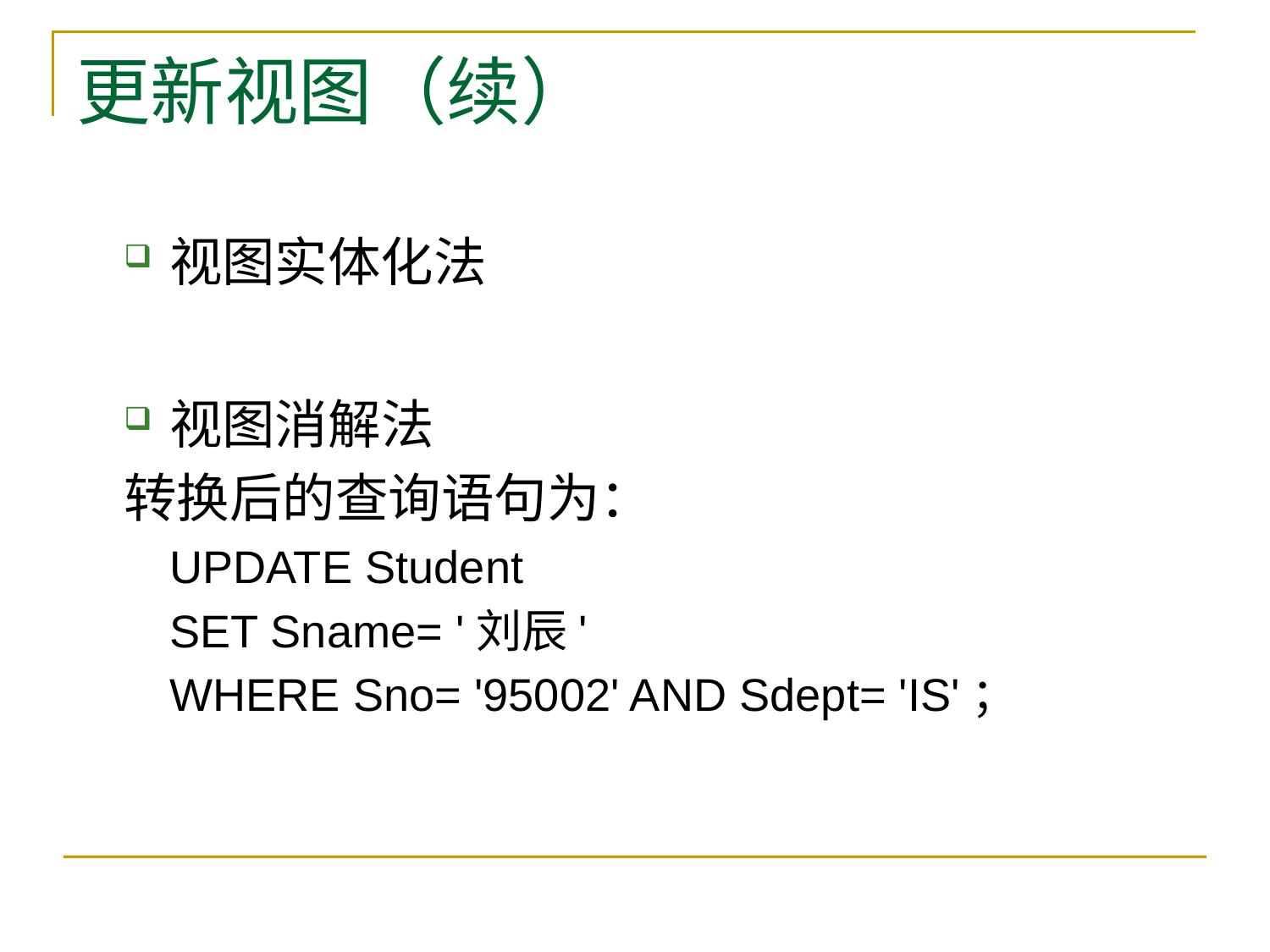

# 更新视图（续）
视图实体化法

视图消解法
转换后的查询语句为：
UPDATE Student
SET Sname= '刘辰'
WHERE Sno= '95002' AND Sdept= 'IS'；